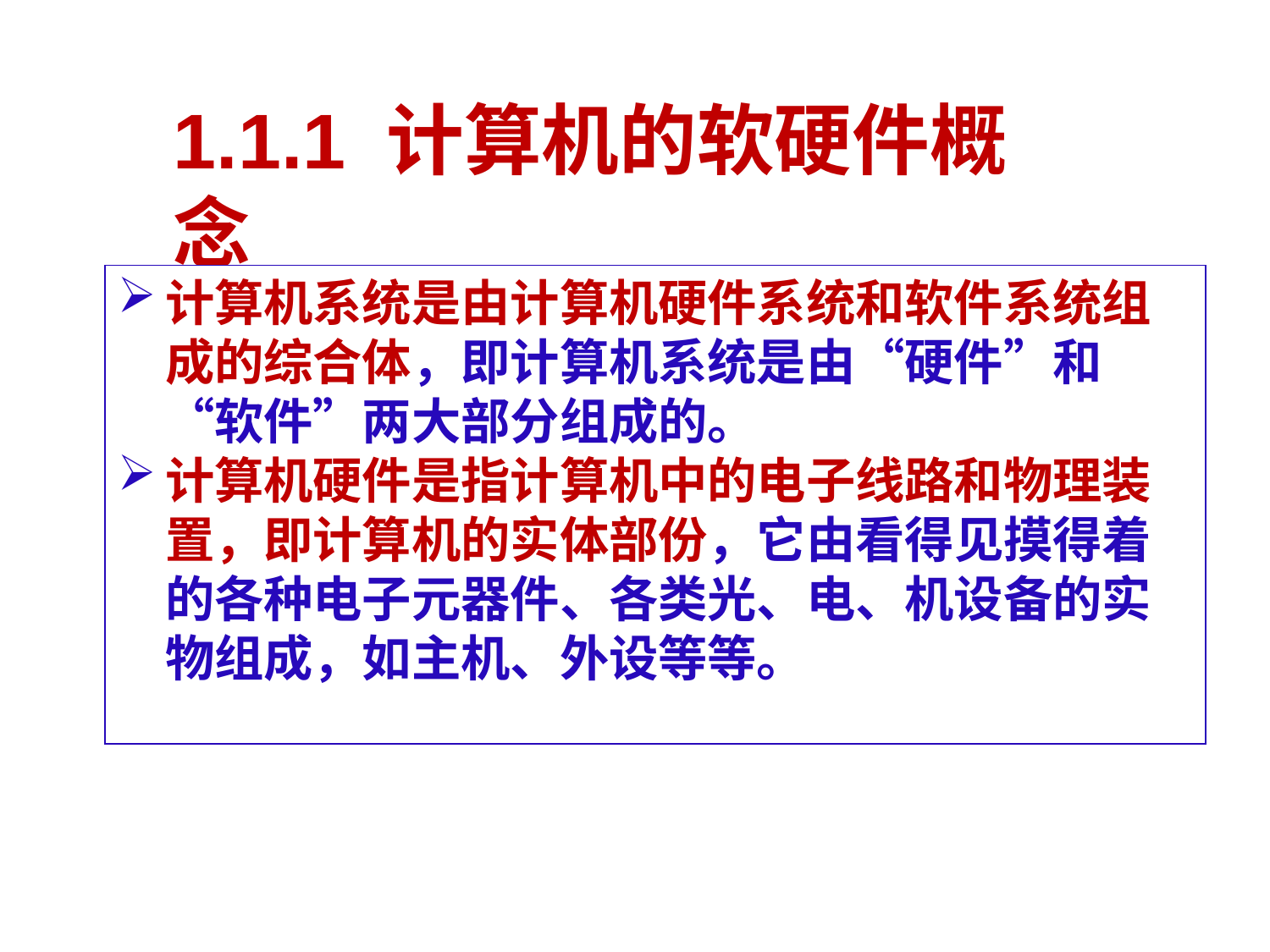

# 1.1.1 计算机的软硬件概念
计算机系统是由计算机硬件系统和软件系统组成的综合体，即计算机系统是由“硬件”和“软件”两大部分组成的。
计算机硬件是指计算机中的电子线路和物理装置，即计算机的实体部份，它由看得见摸得着的各种电子元器件、各类光、电、机设备的实物组成，如主机、外设等等。